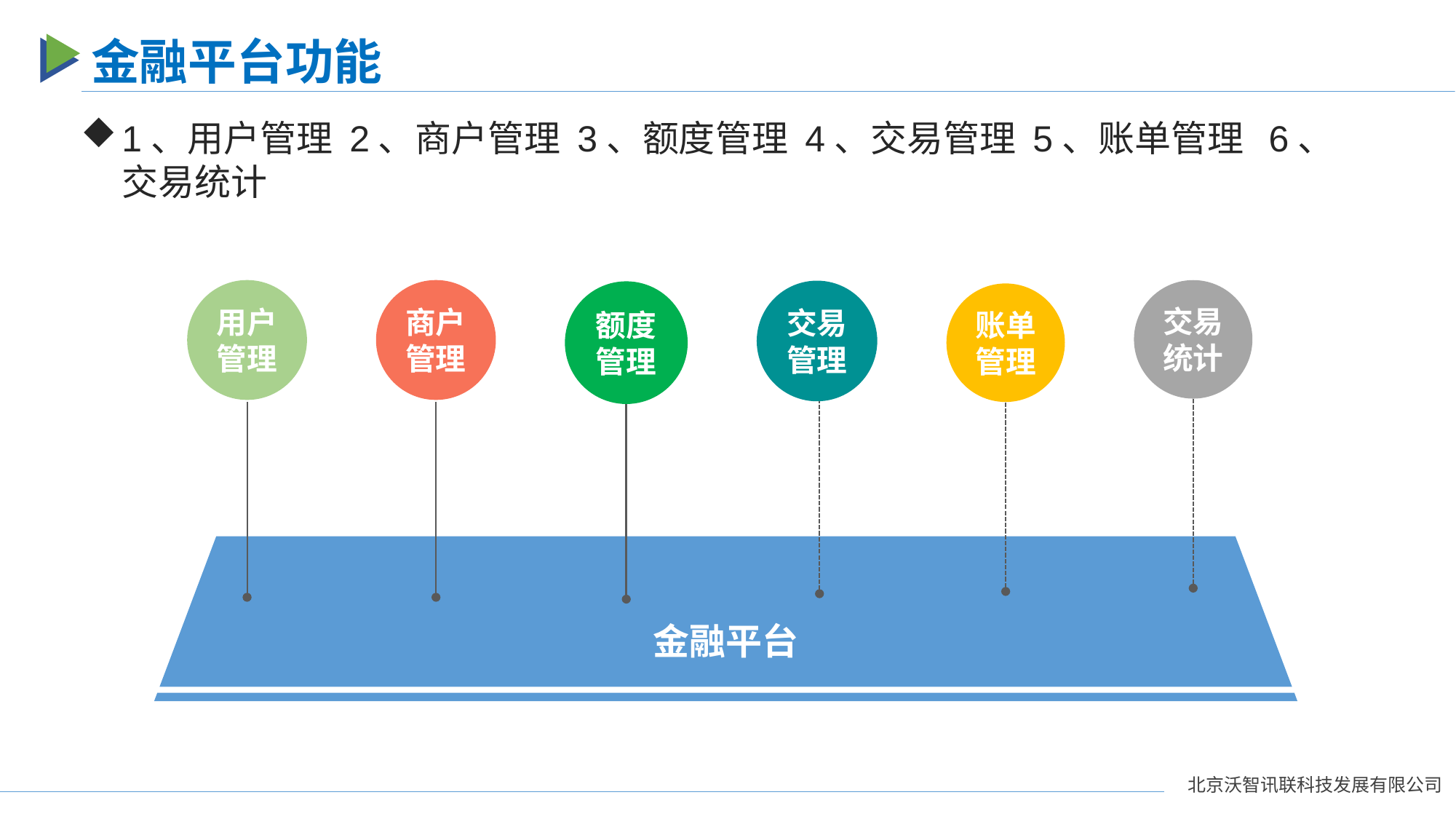

金融平台功能
1、用户管理 2、商户管理 3、额度管理 4、交易管理 5、账单管理  6、交易统计
用户管理
商户管理
交易统计
交易管理
额度管理
账单管理

金融平台